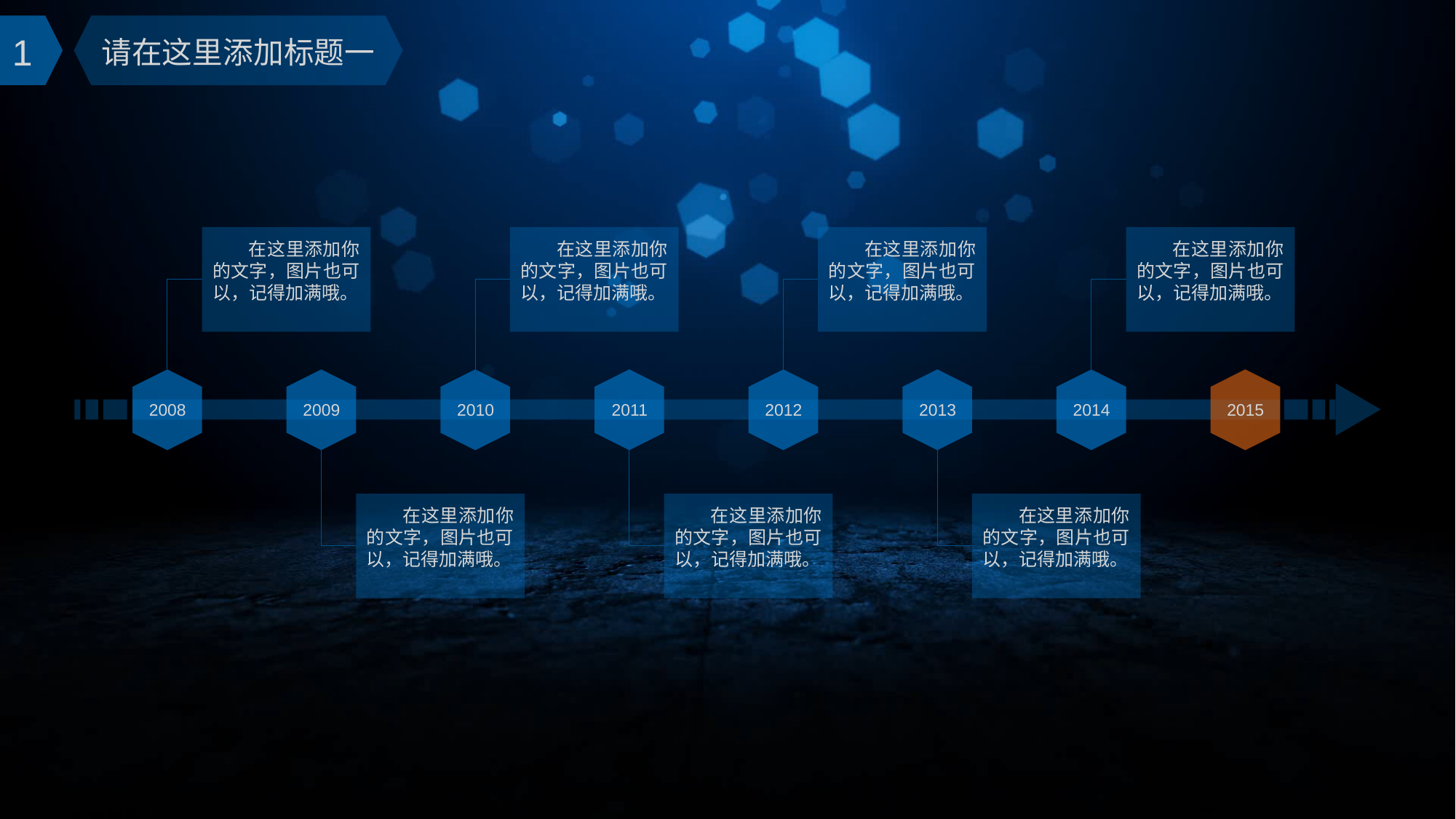

1

请在这里添加标题一

       在这里添加你的文字，图片也可以，记得加满哦。

       在这里添加你的文字，图片也可以，记得加满哦。

       在这里添加你的文字，图片也可以，记得加满哦。

       在这里添加你的文字，图片也可以，记得加满哦。

2008

2009

2010

2011

2012

2013

2014

2015

       在这里添加你的文字，图片也可以，记得加满哦。

       在这里添加你的文字，图片也可以，记得加满哦。

       在这里添加你的文字，图片也可以，记得加满哦。